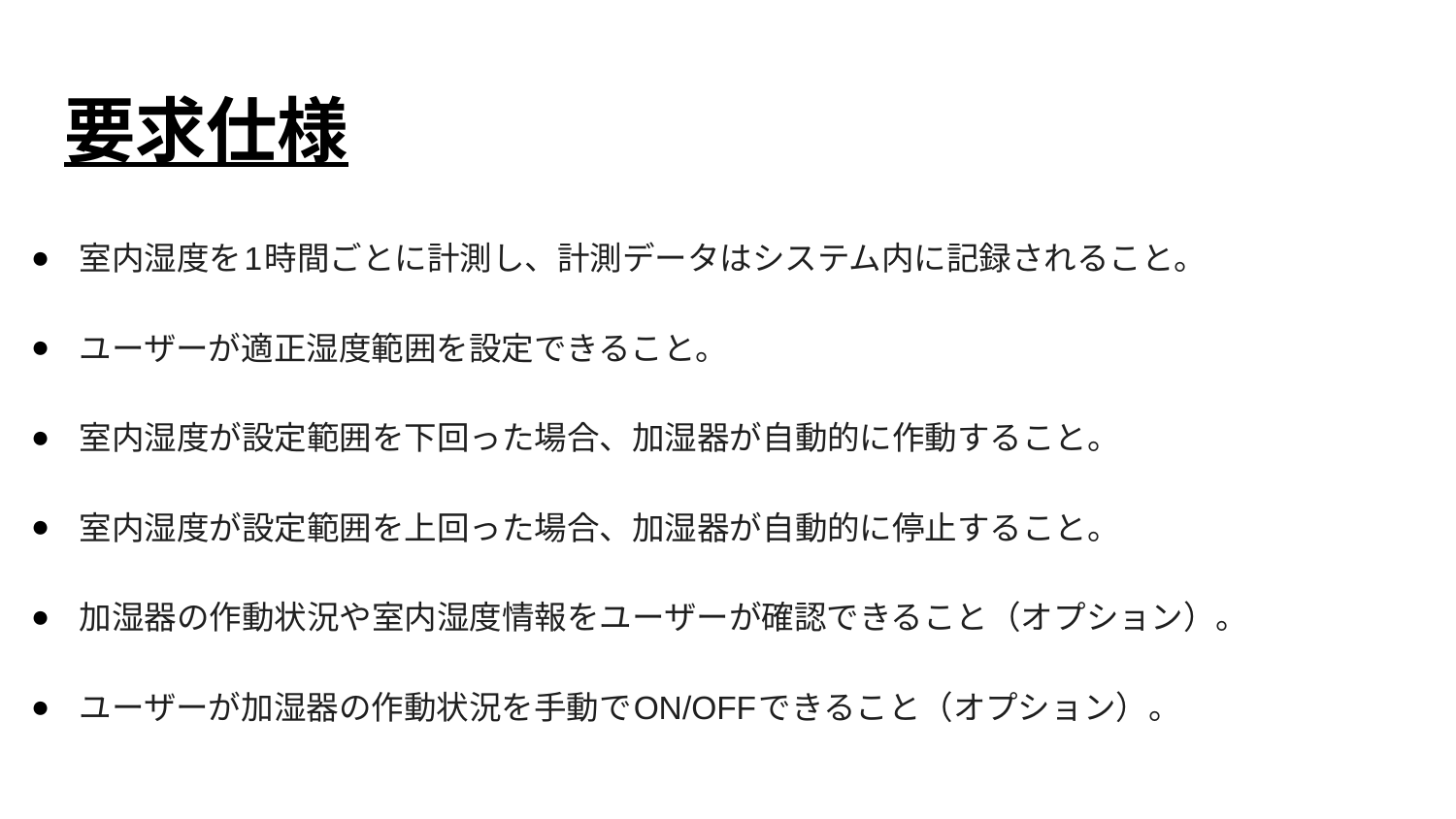

# 要求仕様
室内湿度を1時間ごとに計測し、計測データはシステム内に記録されること。

ユーザーが適正湿度範囲を設定できること。

室内湿度が設定範囲を下回った場合、加湿器が自動的に作動すること。

室内湿度が設定範囲を上回った場合、加湿器が自動的に停止すること。

加湿器の作動状況や室内湿度情報をユーザーが確認できること（オプション）。

ユーザーが加湿器の作動状況を手動でON/OFFできること（オプション）。